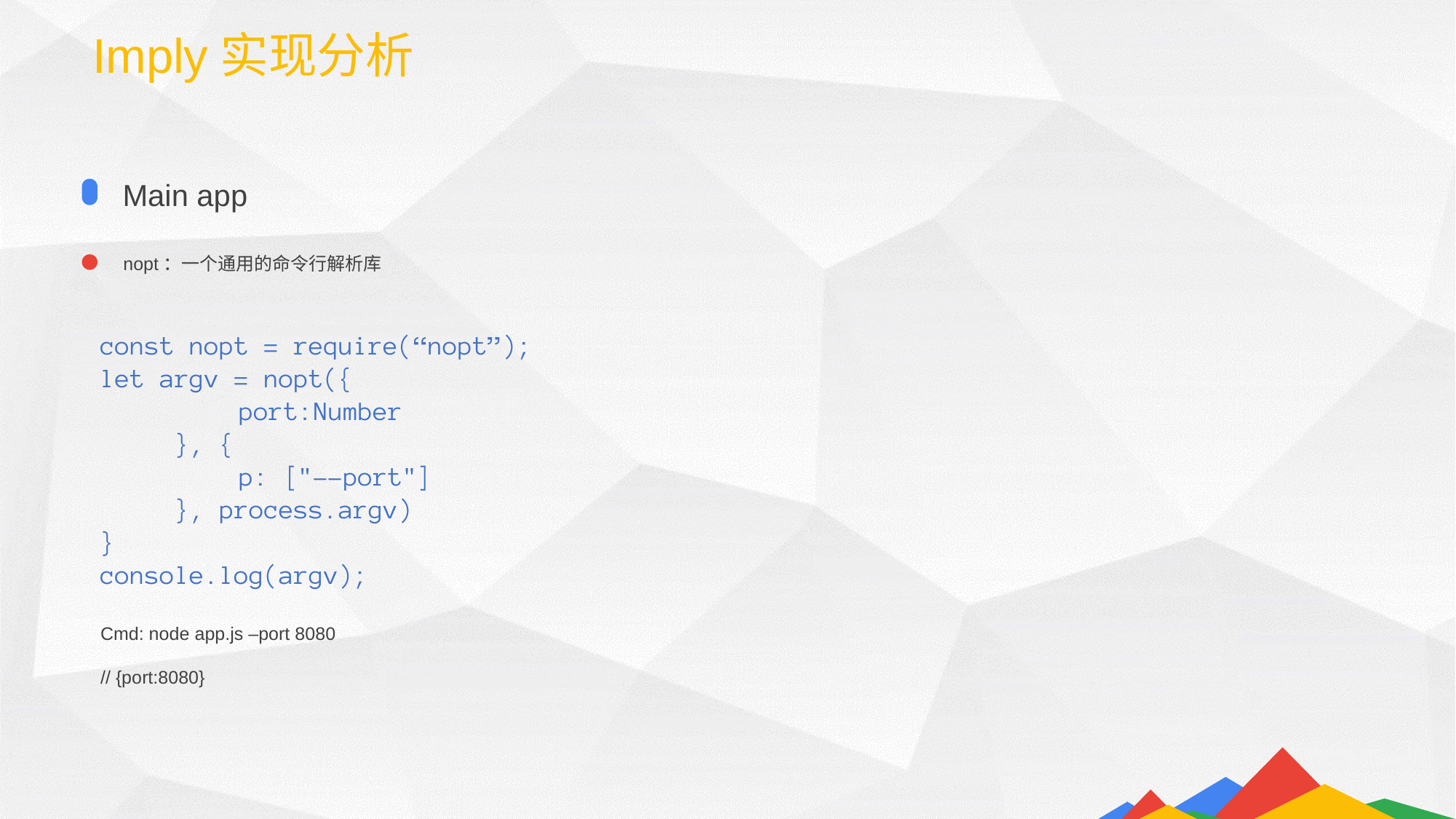

Imply实现分析
Main app

nopt：一个通用的命令行解析库

const nopt = require(“nopt”);
let argv = nopt({
	  port:Number
     }, {
	  p: ["--port"]
     }, process.argv)
}
console.log(argv);

Cmd: node app.js –port 8080

// {port:8080}